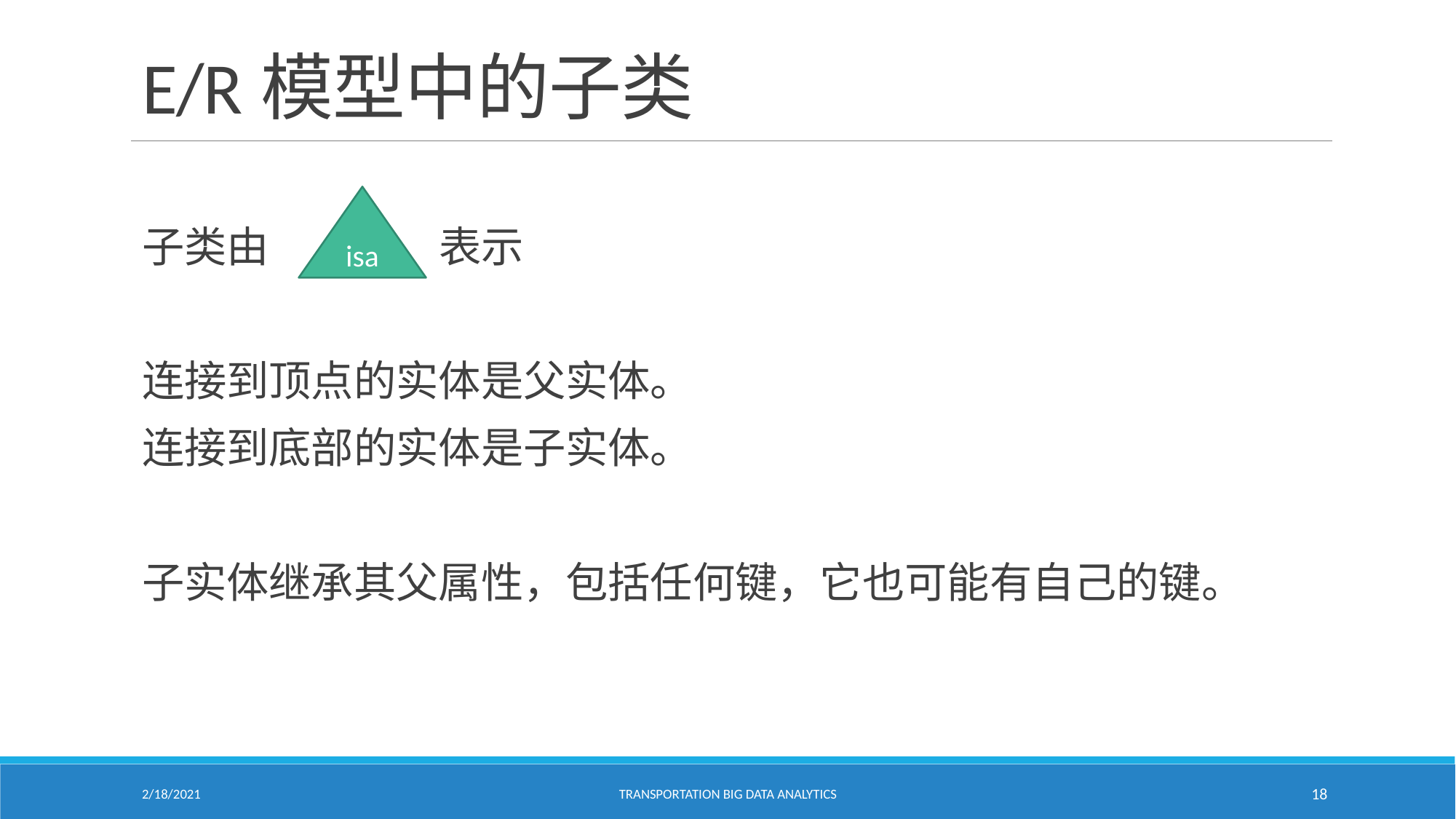

# E/R模型中的子类

子类由                  表示

连接到顶点的实体是父实体。
连接到底部的实体是子实体。

子实体继承其父属性，包括任何键，它也可能有自己的键。
isa
2/18/2021
Transportation Big Data Analytics
18